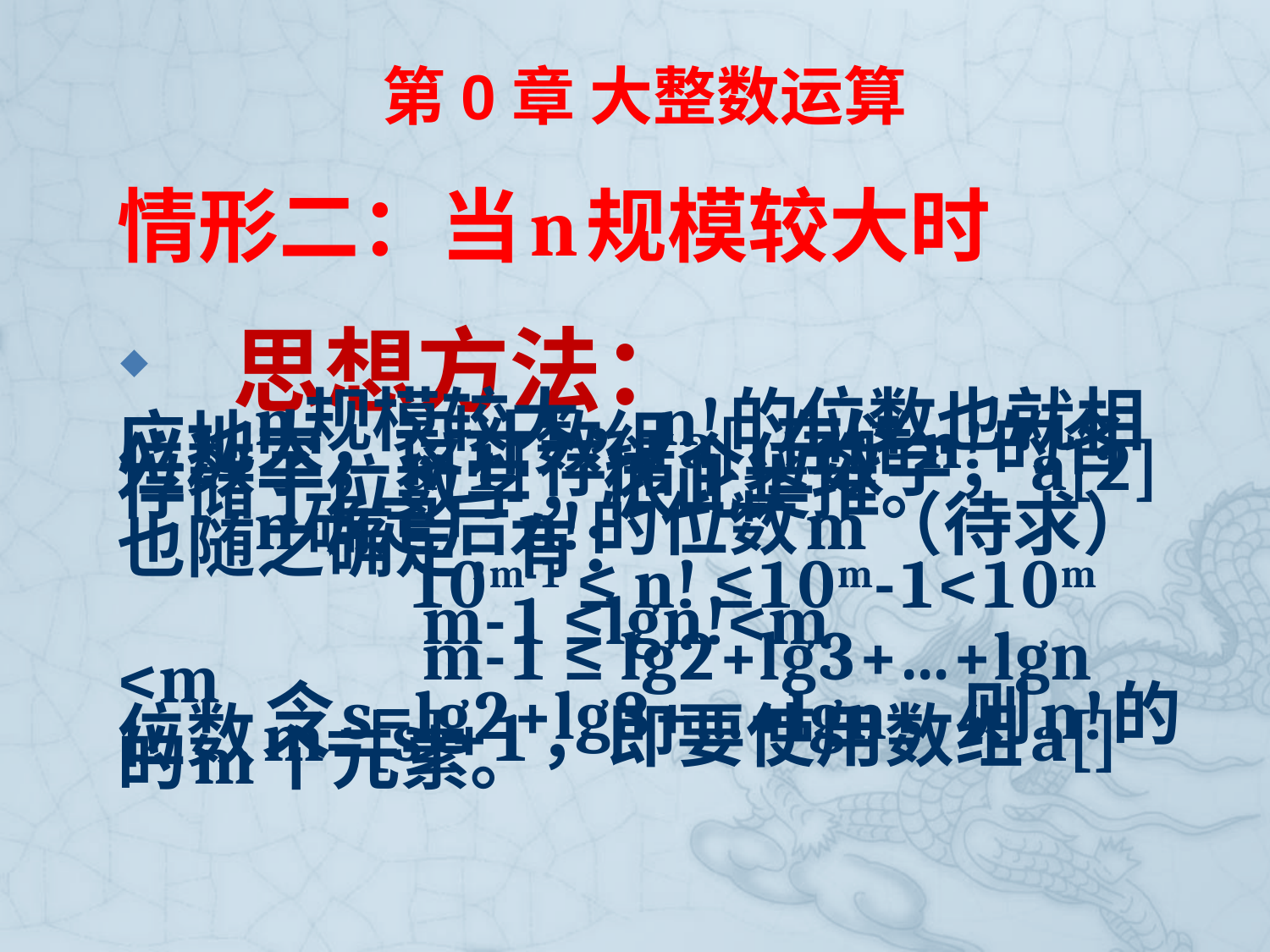

# 第0章 大整数运算
情形二：当n规模较大时
      思想方法：
         n规模较大，n!的位数也就相应地大，设计数组a[]存储n!的各位数字，a[1]存储个位数字，a[2]存储十位数字，依此类推。
         n确定后n!的位数m（待求）也随之确定, 有：
                   10m-1 ≤ n! ≤10m-1<10m
                    m-1 ≤lgn!<m
                    m-1 ≤ lg2+lg3+…+lgn <m
         令s=lg2+lg3+…+lgn，则n!的位数m=[s]+1，即要使用数组a[]的m个元素。